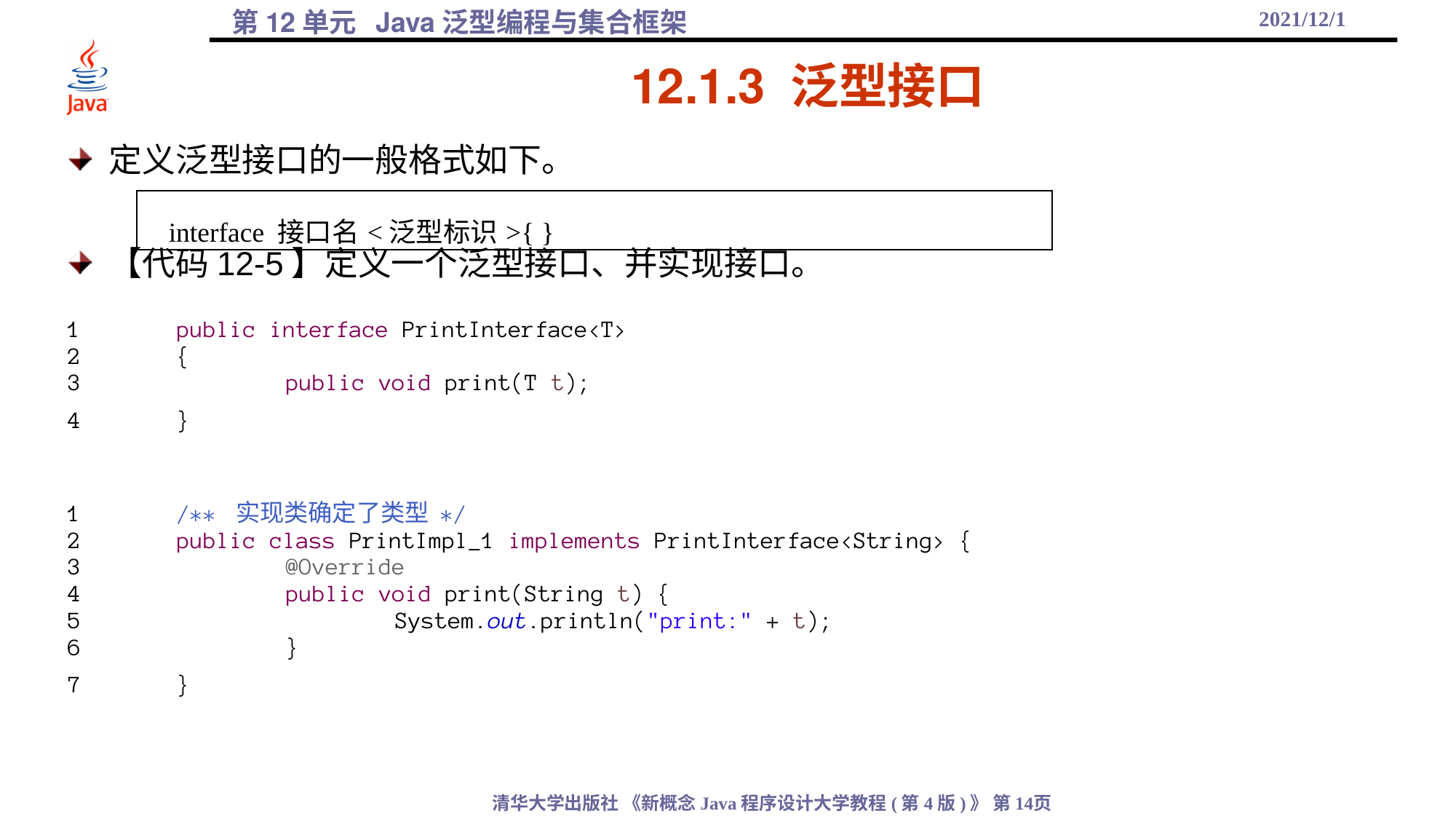

2021/12/1
# 12.1.3 泛型接口
定义泛型接口的一般格式如下。

【代码12-5】定义一个泛型接口、并实现接口。
| interface 接口名<泛型标识>{ } |
| --- |
1	public interface PrintInterface<T>
2	{
3		public void print(T t);
4	}
1	/** 实现类确定了类型 */
2	public class PrintImpl_1 implements PrintInterface<String> {
3		@Override
4		public void print(String t) {
5			System.out.println("print:" + t);
6		}
7	}